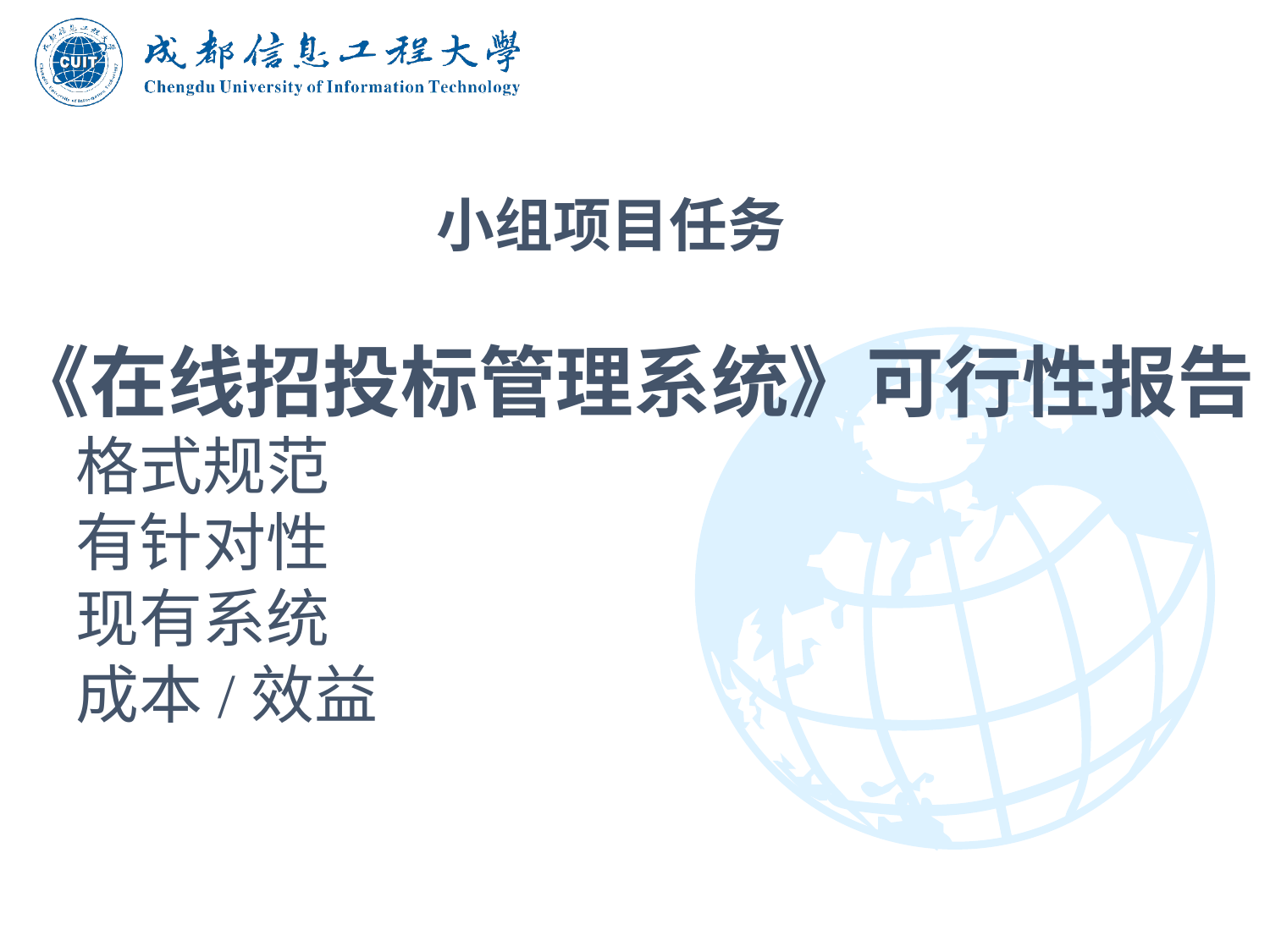

# 小组项目任务

《在线招投标管理系统》可行性报告
格式规范
有针对性
现有系统
成本/效益